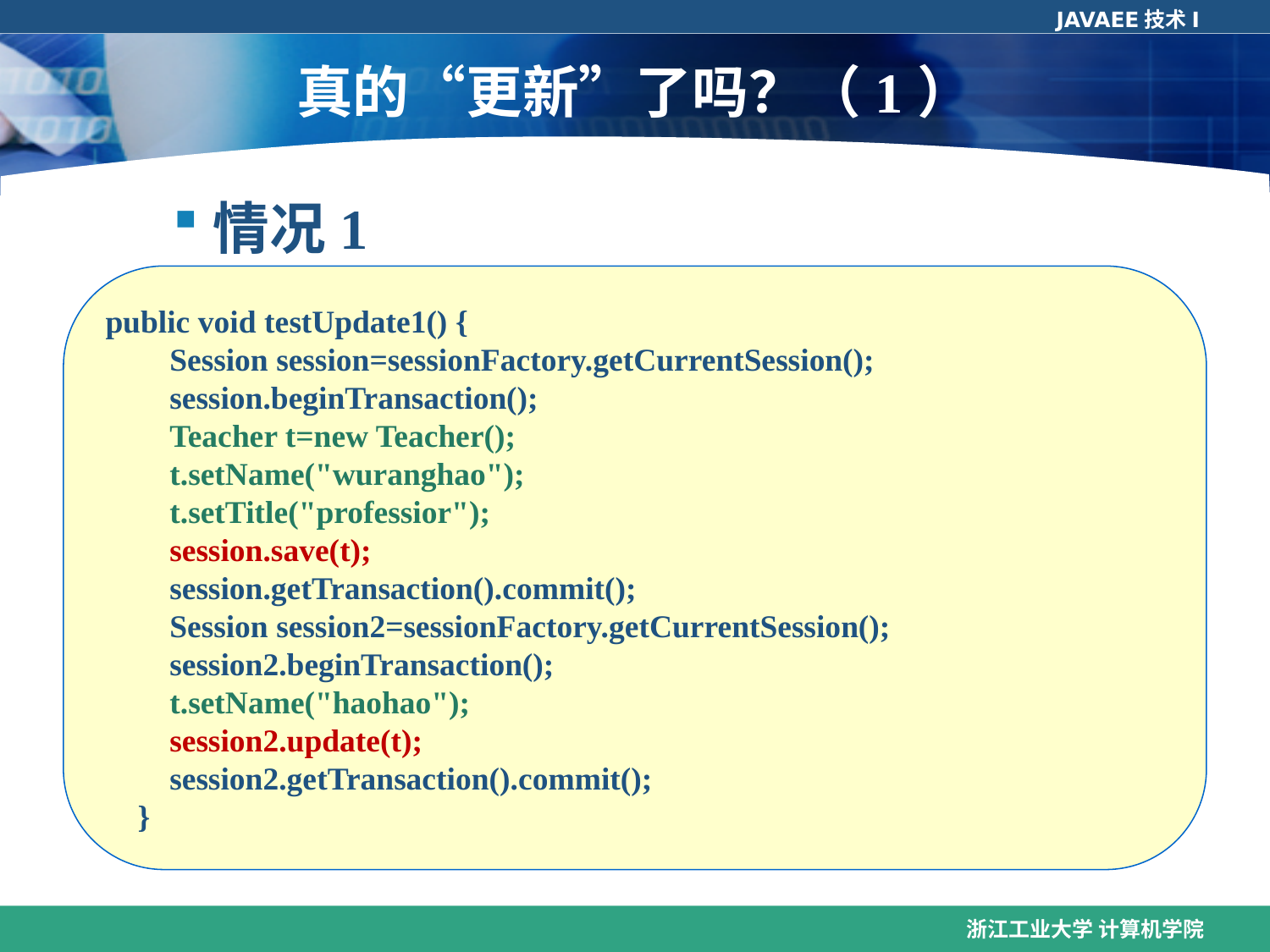

# 真的“更新”了吗？（1）
情况1
public void testUpdate1() {
        Session session=sessionFactory.getCurrentSession();
        session.beginTransaction();
        Teacher t=new Teacher();
        t.setName("wuranghao");
        t.setTitle("professior");
        session.save(t);
        session.getTransaction().commit();
        Session session2=sessionFactory.getCurrentSession();
        session2.beginTransaction();
        t.setName("haohao");
        session2.update(t);
        session2.getTransaction().commit();
    }